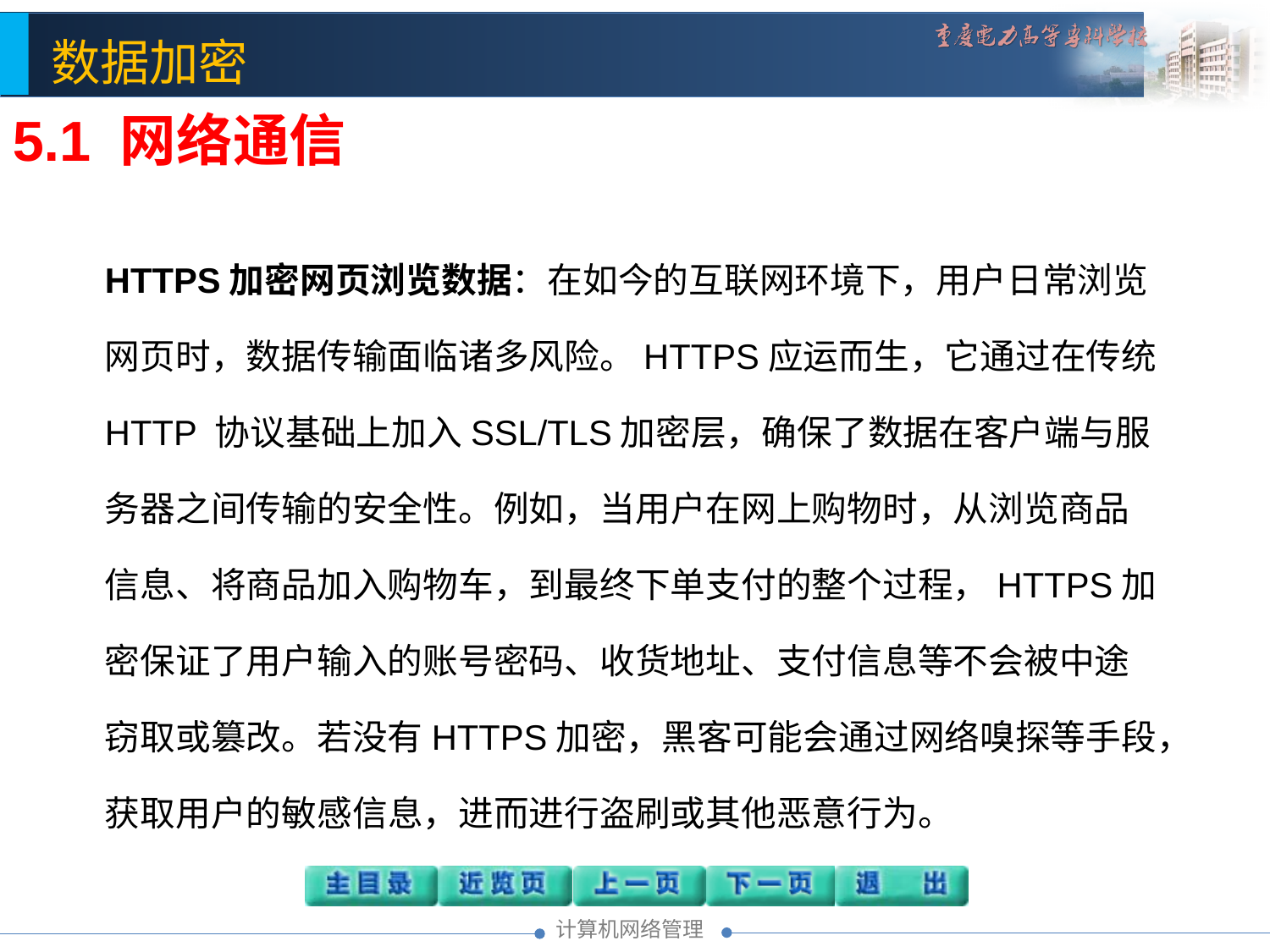

5.1 网络通信
HTTPS加密网页浏览数据：在如今的互联网环境下，用户日常浏览网页时，数据传输面临诸多风险。HTTPS应运而生，它通过在传统 HTTP 协议基础上加入SSL/TLS加密层，确保了数据在客户端与服务器之间传输的安全性。例如，当用户在网上购物时，从浏览商品信息、将商品加入购物车，到最终下单支付的整个过程，HTTPS加密保证了用户输入的账号密码、收货地址、支付信息等不会被中途窃取或篡改。若没有HTTPS加密，黑客可能会通过网络嗅探等手段，获取用户的敏感信息，进而进行盗刷或其他恶意行为。